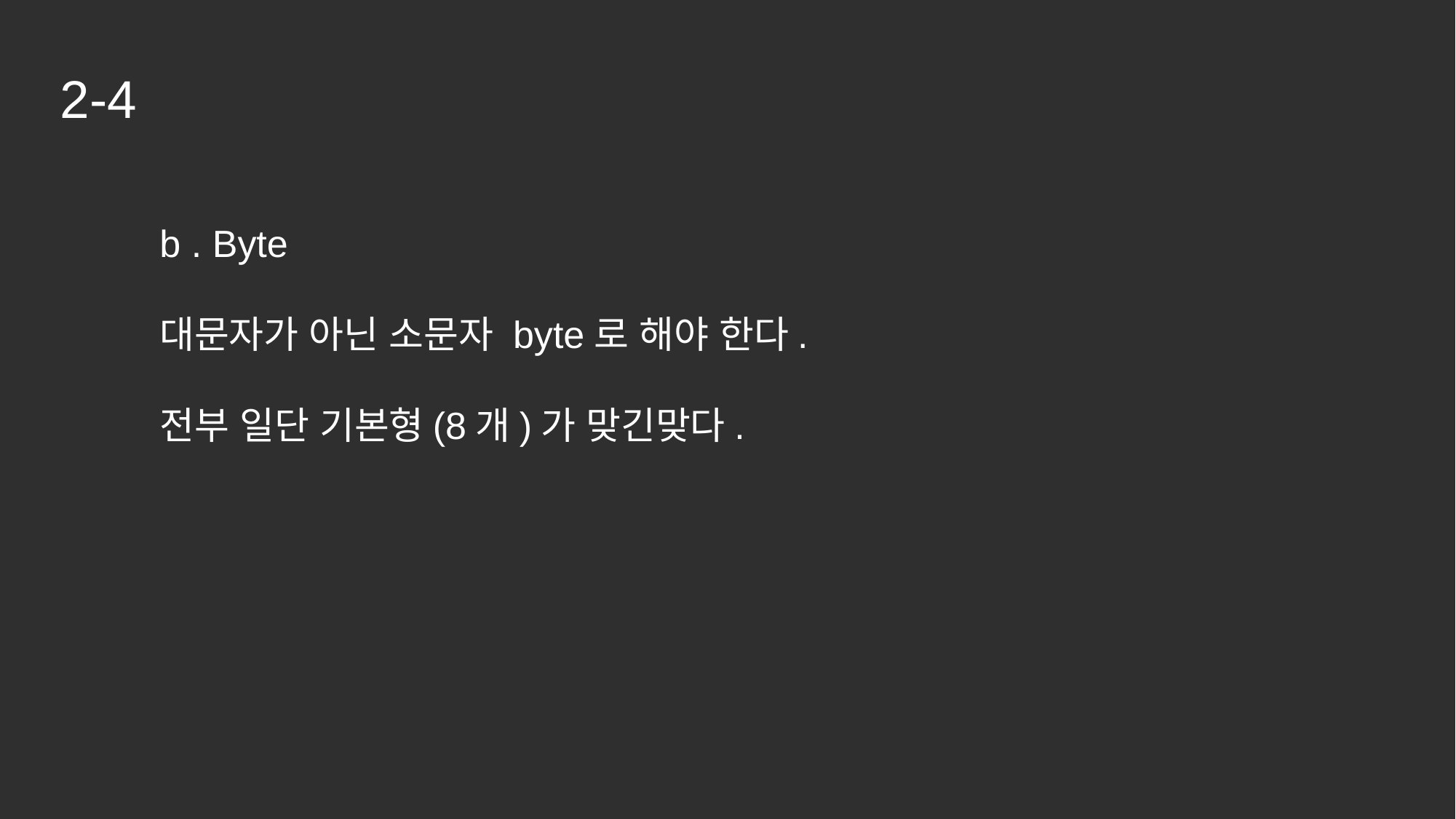

2-4
b . Byte

대문자가 아닌 소문자 byte로 해야 한다.

전부 일단 기본형(8개)가 맞긴맞다.